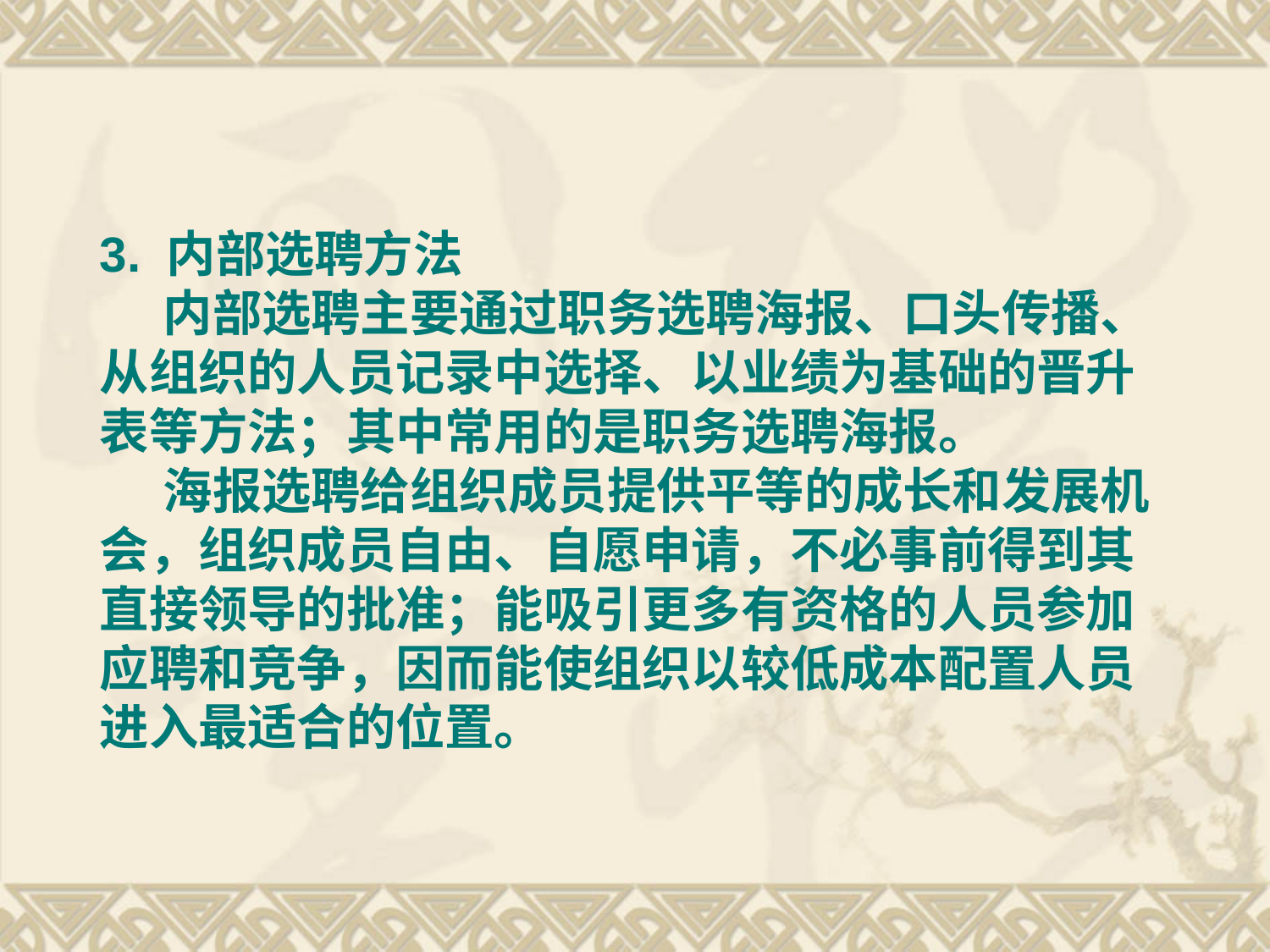

3. 内部选聘方法
内部选聘主要通过职务选聘海报、口头传播、从组织的人员记录中选择、以业绩为基础的晋升表等方法；其中常用的是职务选聘海报。
海报选聘给组织成员提供平等的成长和发展机会，组织成员自由、自愿申请，不必事前得到其直接领导的批准；能吸引更多有资格的人员参加应聘和竞争，因而能使组织以较低成本配置人员进入最适合的位置。